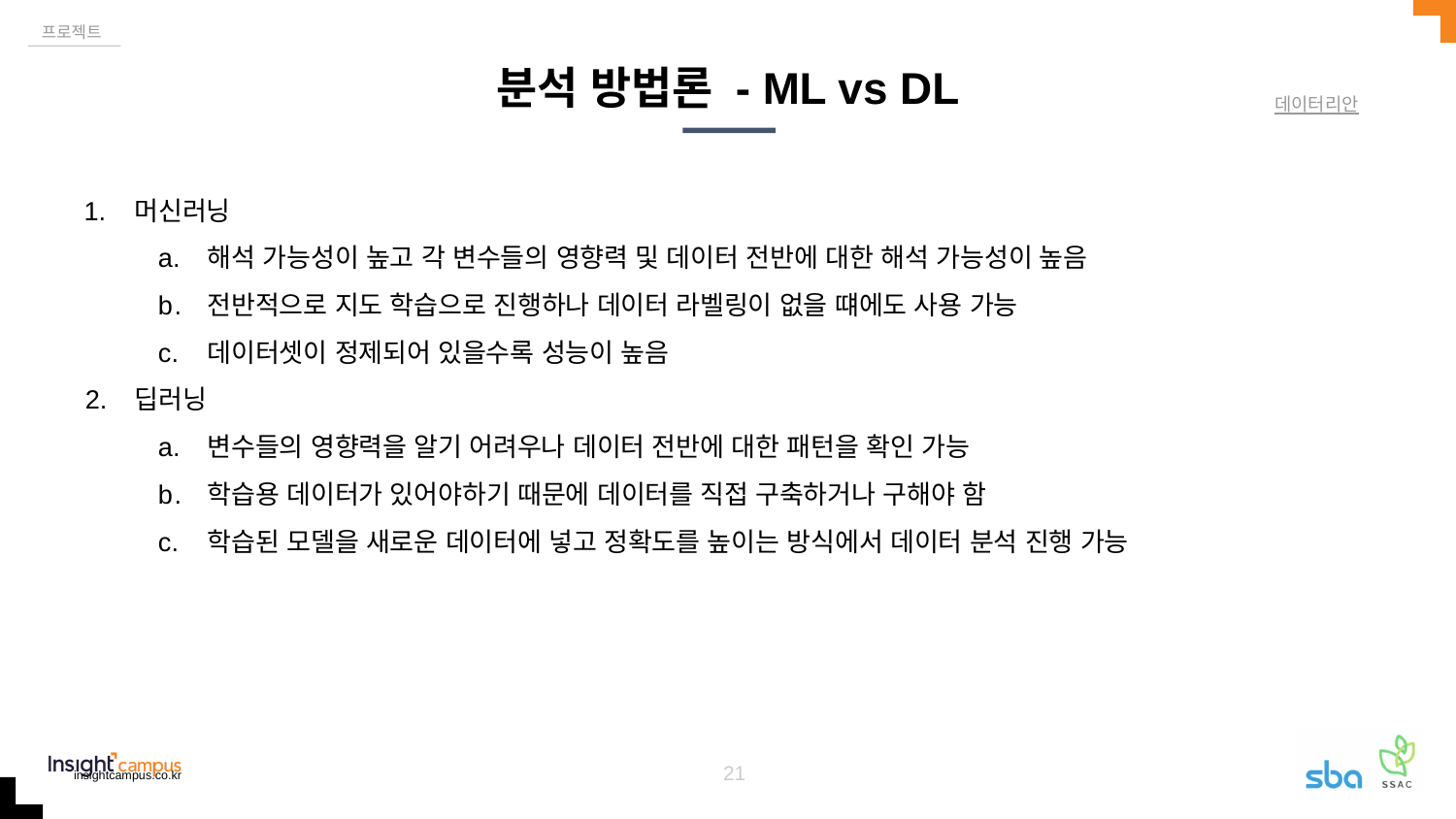

프로젝트
# 분석 방법론 - ML vs DL
데이터리안
머신러닝
해석 가능성이 높고 각 변수들의 영향력 및 데이터 전반에 대한 해석 가능성이 높음
전반적으로 지도 학습으로 진행하나 데이터 라벨링이 없을 떄에도 사용 가능
데이터셋이 정제되어 있을수록 성능이 높음
딥러닝
변수들의 영향력을 알기 어려우나 데이터 전반에 대한 패턴을 확인 가능
학습용 데이터가 있어야하기 때문에 데이터를 직접 구축하거나 구해야 함
학습된 모델을 새로운 데이터에 넣고 정확도를 높이는 방식에서 데이터 분석 진행 가능
21